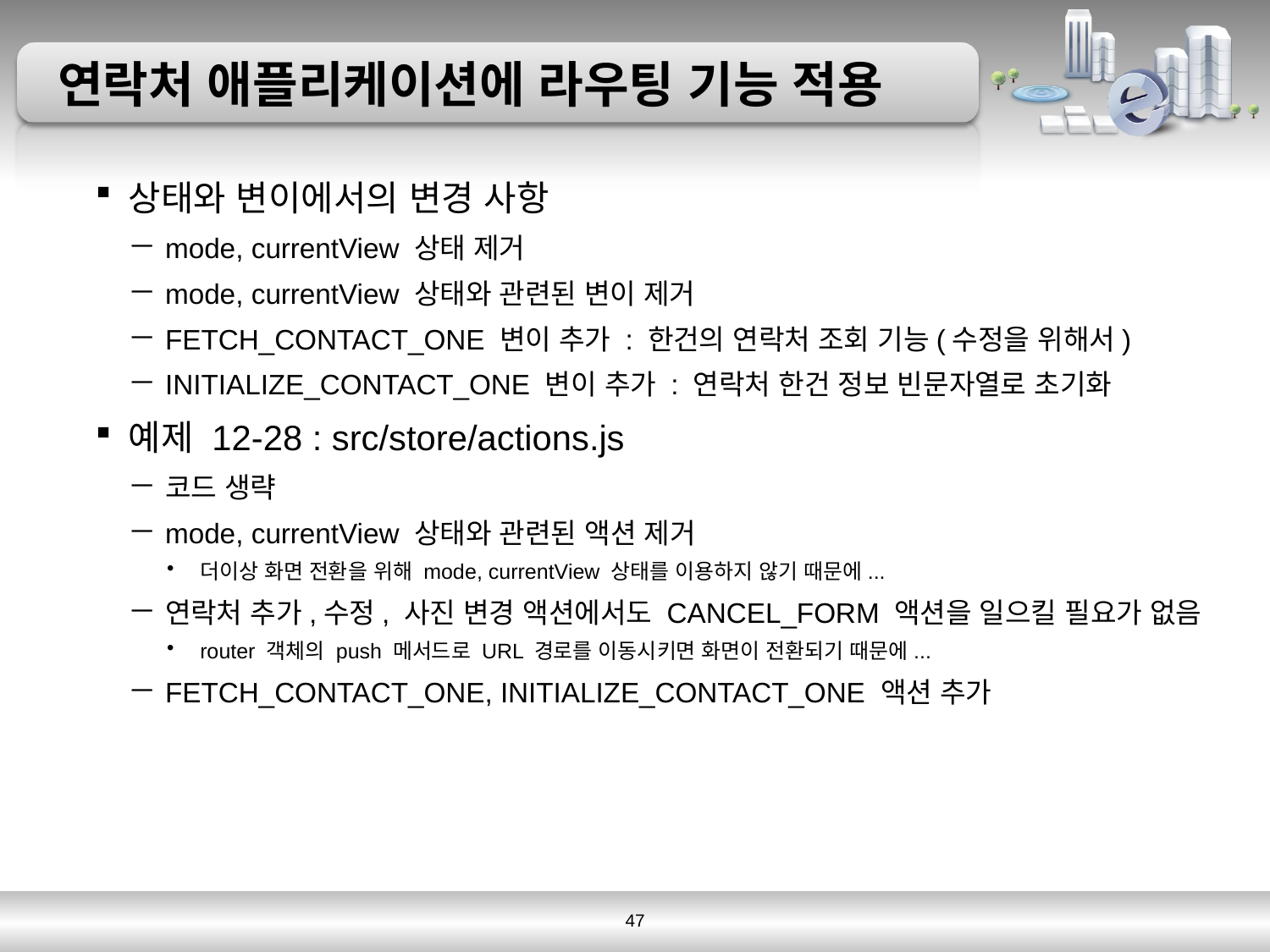

# 연락처 애플리케이션에 라우팅 기능 적용
상태와 변이에서의 변경 사항
mode, currentView 상태 제거
mode, currentView 상태와 관련된 변이 제거
FETCH_CONTACT_ONE 변이 추가 : 한건의 연락처 조회 기능(수정을 위해서)
INITIALIZE_CONTACT_ONE 변이 추가 : 연락처 한건 정보 빈문자열로 초기화
예제 12-28 : src/store/actions.js
코드 생략
mode, currentView 상태와 관련된 액션 제거
더이상 화면 전환을 위해 mode, currentView 상태를 이용하지 않기 때문에...
연락처 추가,수정, 사진 변경 액션에서도 CANCEL_FORM 액션을 일으킬 필요가 없음
router 객체의 push 메서드로 URL 경로를 이동시키면 화면이 전환되기 때문에...
FETCH_CONTACT_ONE, INITIALIZE_CONTACT_ONE 액션 추가